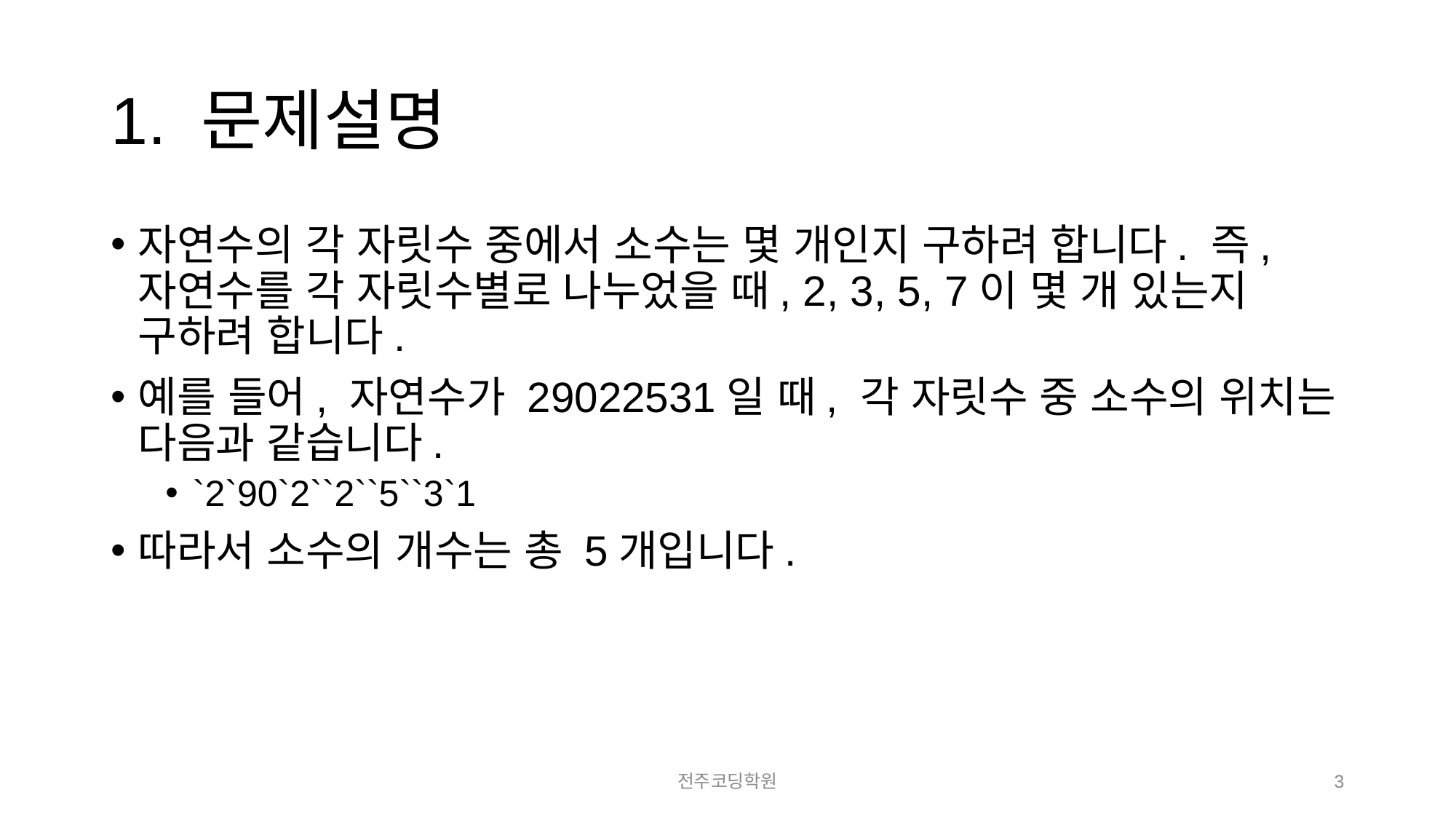

# 1. 문제설명
자연수의 각 자릿수 중에서 소수는 몇 개인지 구하려 합니다. 즉, 자연수를 각 자릿수별로 나누었을 때, 2, 3, 5, 7이 몇 개 있는지 구하려 합니다.
예를 들어, 자연수가 29022531일 때, 각 자릿수 중 소수의 위치는 다음과 같습니다.
`2`90`2``2``5``3`1
따라서 소수의 개수는 총 5개입니다.
전주코딩학원
3